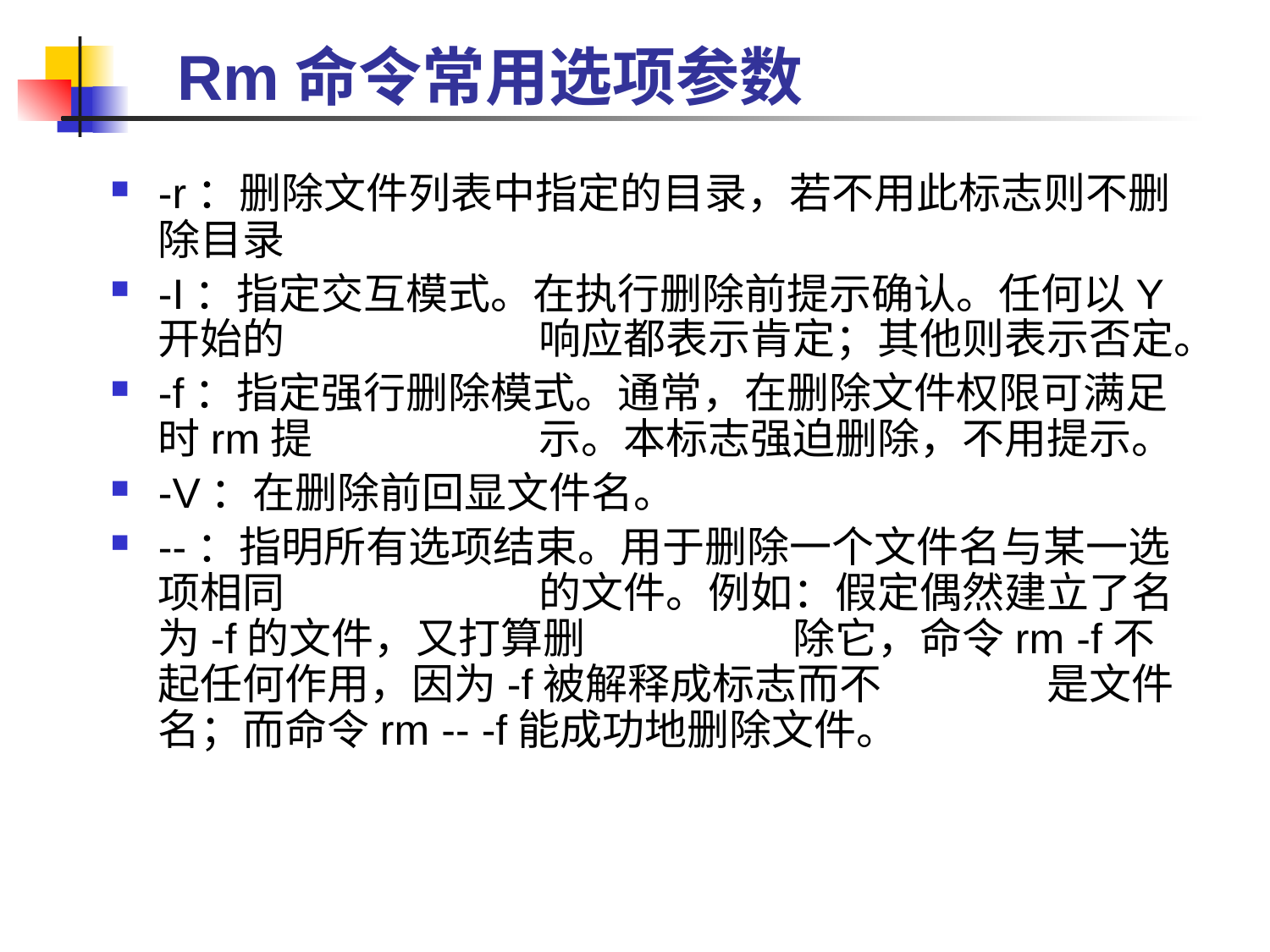

# Rm命令常用选项参数
-r：删除文件列表中指定的目录，若不用此标志则不删除目录
-I：指定交互模式。在执行删除前提示确认。任何以Y开始的		响应都表示肯定；其他则表示否定。
-f：指定强行删除模式。通常，在删除文件权限可满足时rm提		示。本标志强迫删除，不用提示。
-V：在删除前回显文件名。
--：指明所有选项结束。用于删除一个文件名与某一选项相同		的文件。例如：假定偶然建立了名为-f的文件，又打算删		除它，命令rm -f不起任何作用，因为-f被解释成标志而不		是文件名；而命令rm -- -f能成功地删除文件。